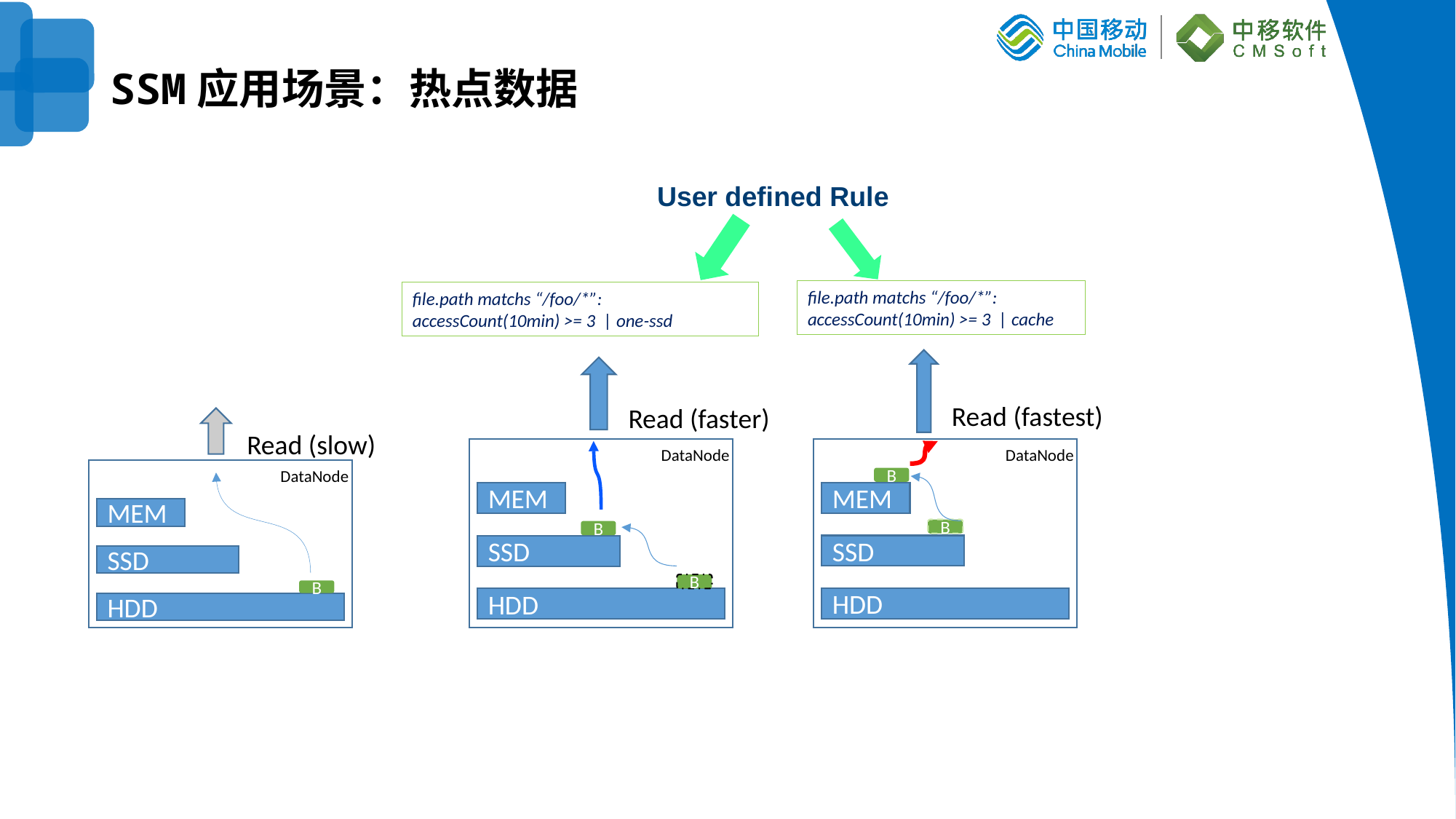

# SSM应用场景：热点数据
User defined Rule

file.path matchs “/foo/*”:
accessCount(10min) >= 3  | cache

Read (fastest)

DataNode
B
MEM
B
SSD
HDD
file.path matchs “/foo/*”:
accessCount(10min) >= 3  | one-ssd

Read (faster)

DataNode
MEM
SSD
HDD
B
B

Read (slow)

DataNode
MEM
SSD
HDD
B